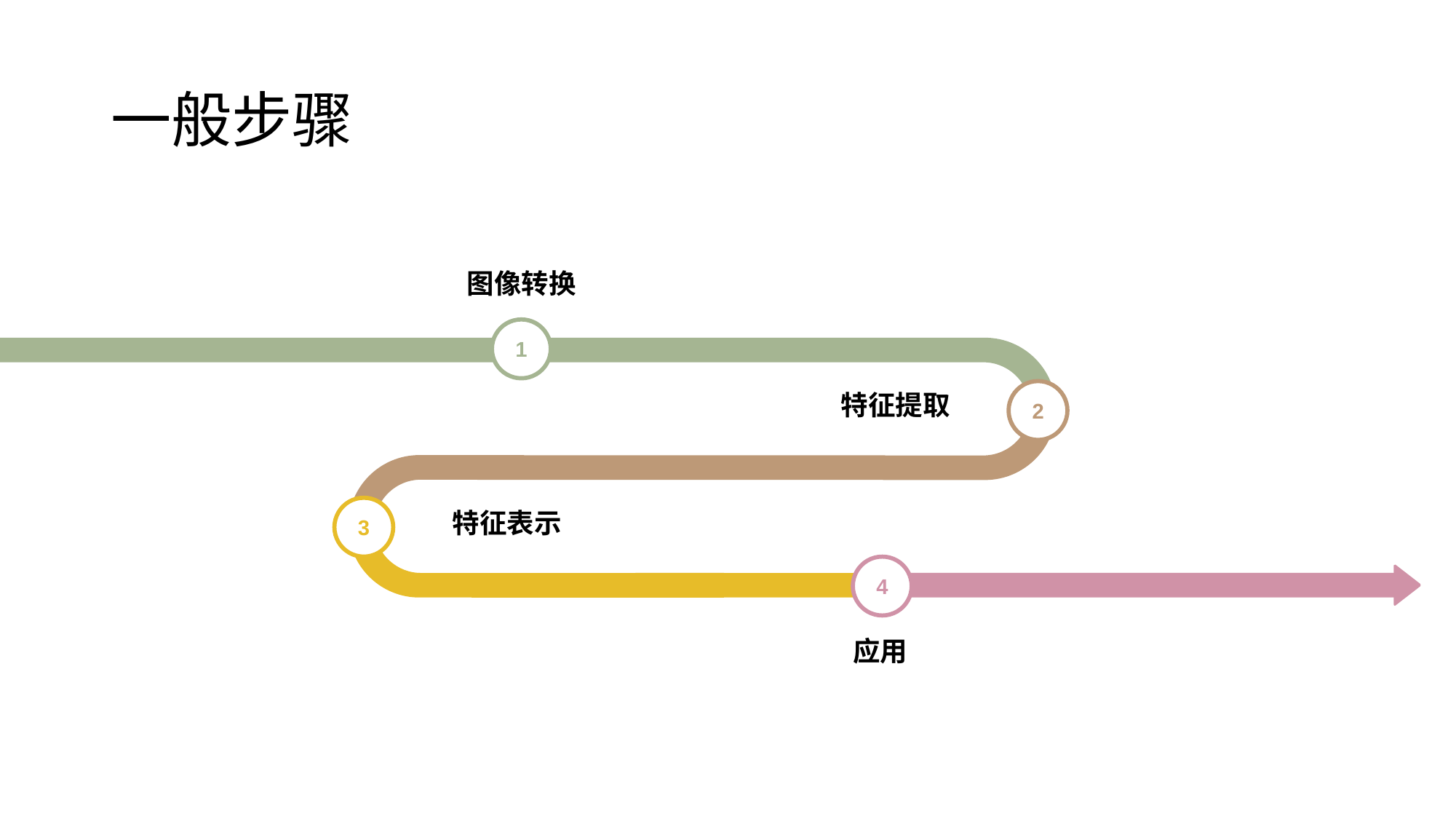

# 一般步骤
图像转换
1

特征提取
2

特征表示
3

4

应用